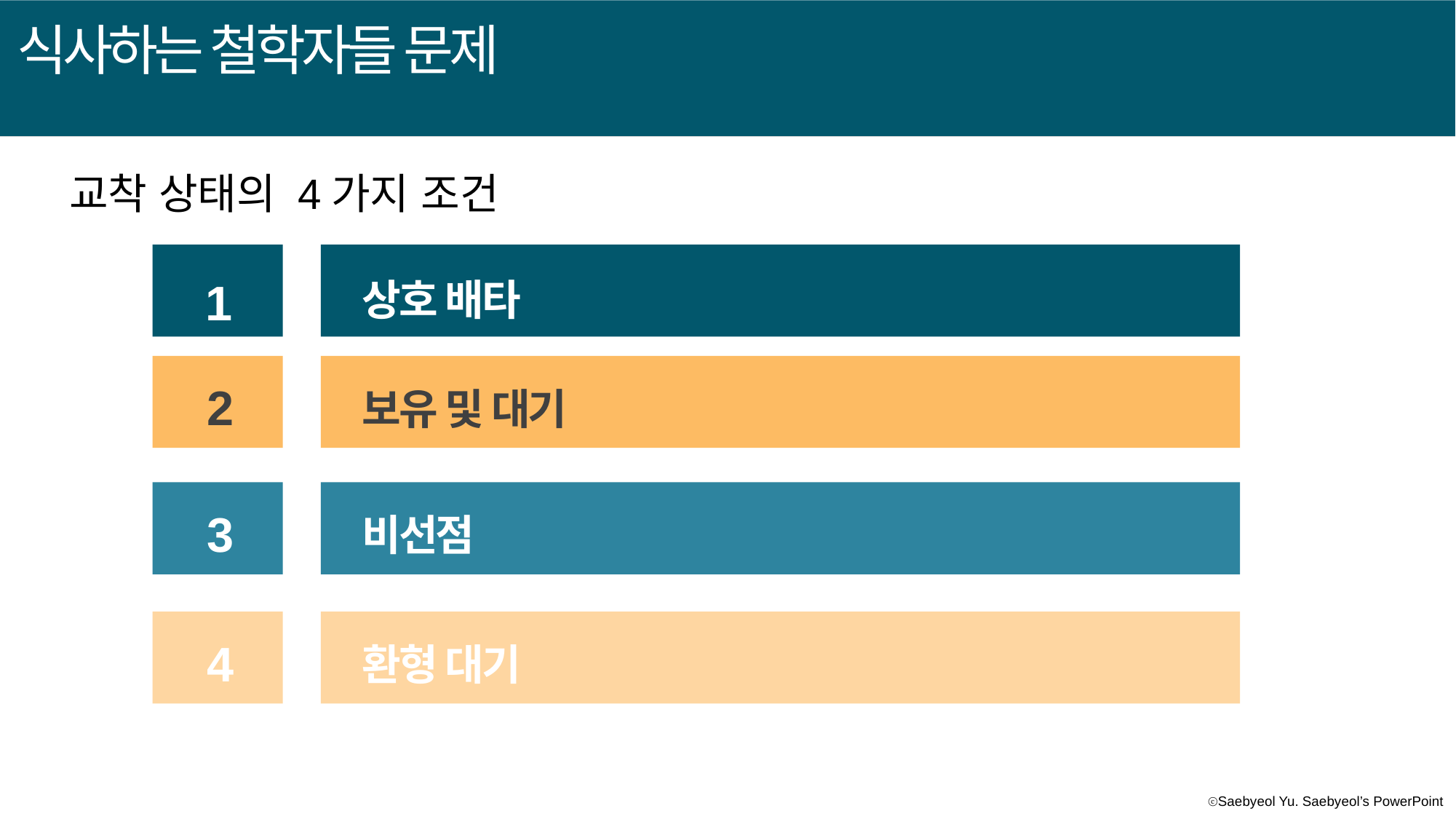

식사하는 철학자들 문제
교착 상태의 4가지 조건

1
상호 배타

2
보유 및 대기

3
비선점

4
환형 대기